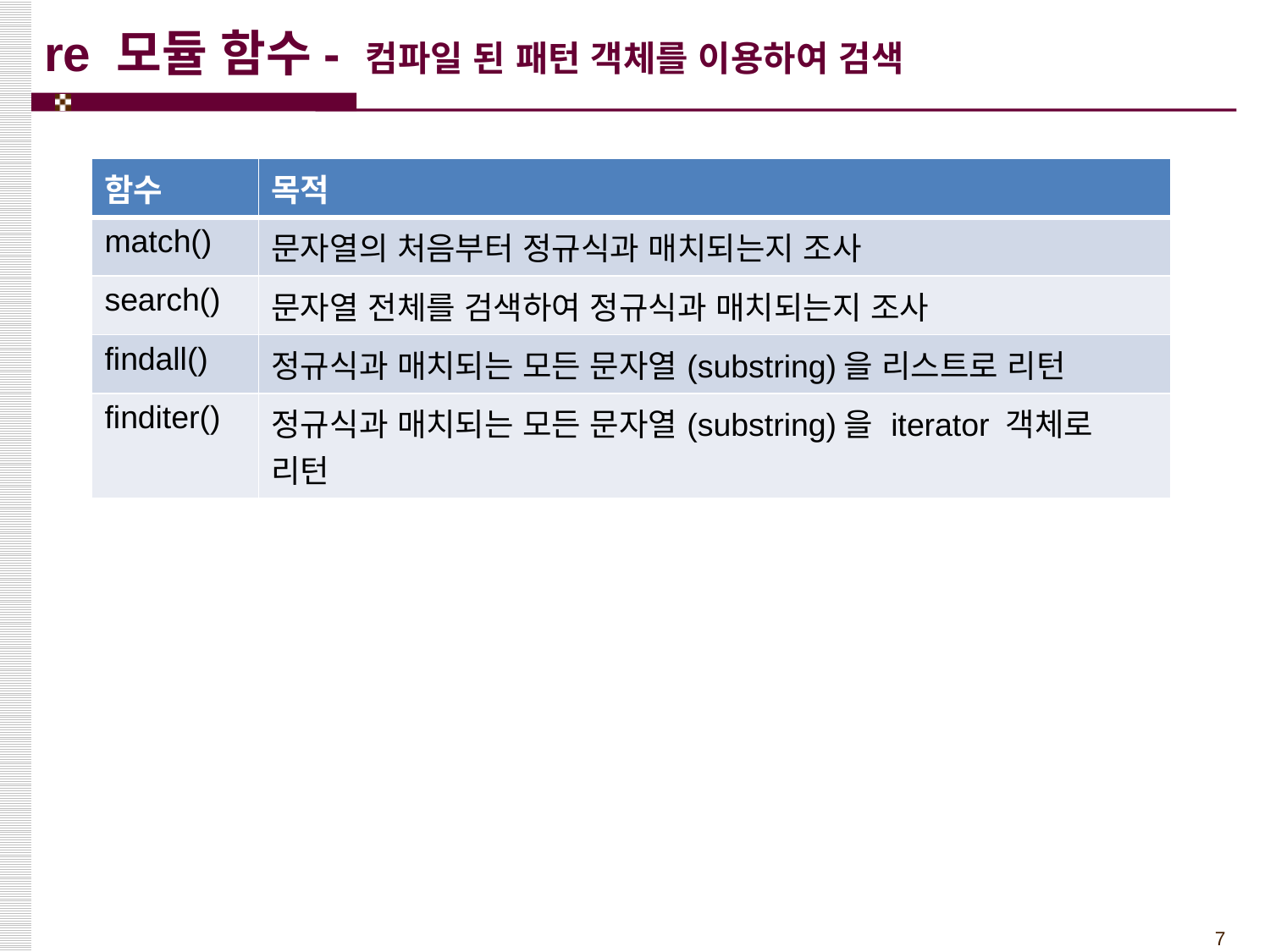

# re 모듈 함수- 컴파일 된 패턴 객체를 이용하여 검색
| 함수 | 목적 |
| --- | --- |
| match() | 문자열의 처음부터 정규식과 매치되는지 조사 |
| search() | 문자열 전체를 검색하여 정규식과 매치되는지 조사 |
| findall() | 정규식과 매치되는 모든 문자열(substring)을 리스트로 리턴 |
| finditer() | 정규식과 매치되는 모든 문자열(substring)을 iterator 객체로 리턴 |